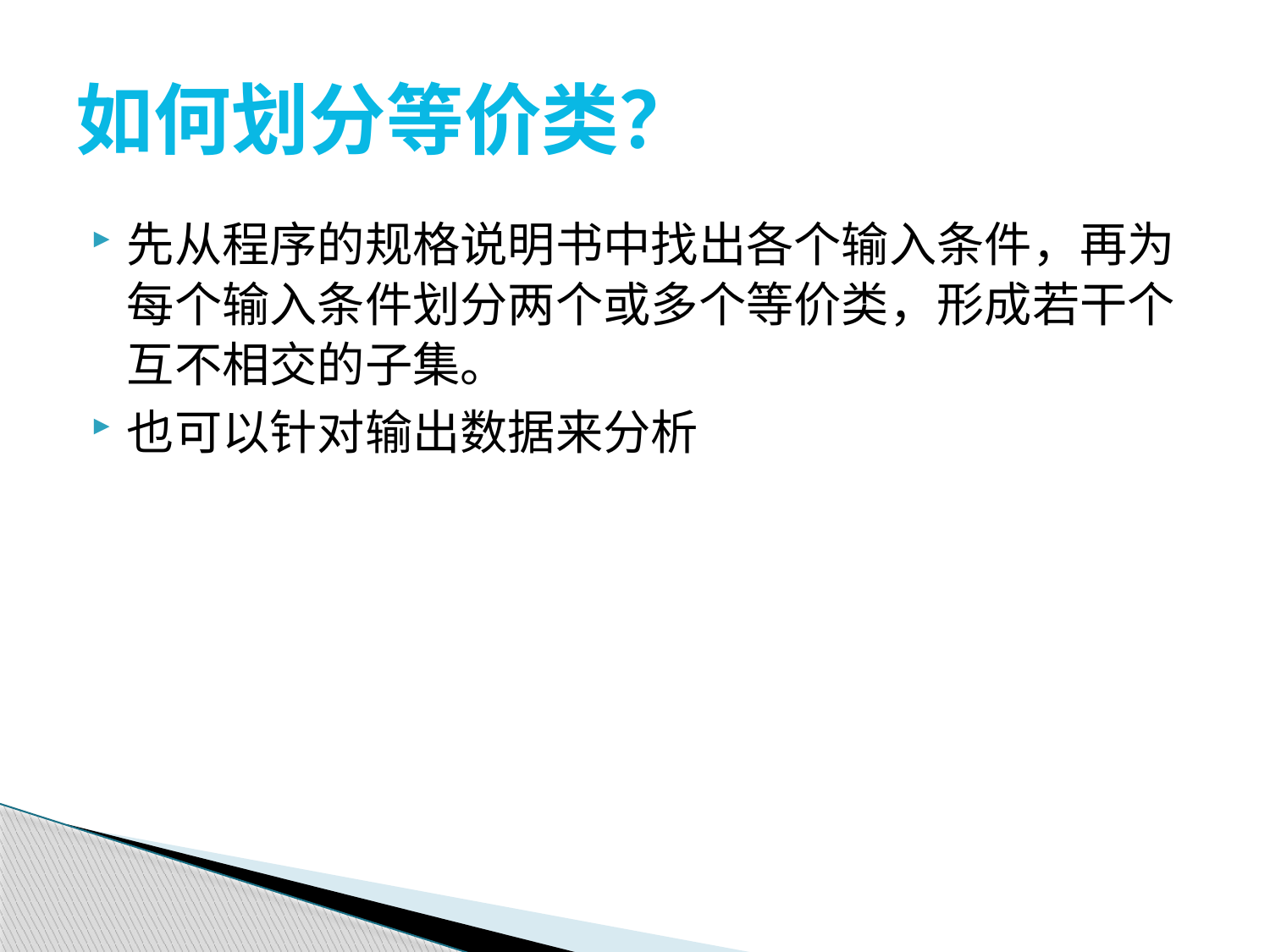

# 如何划分等价类？
先从程序的规格说明书中找出各个输入条件，再为每个输入条件划分两个或多个等价类，形成若干个互不相交的子集。
也可以针对输出数据来分析